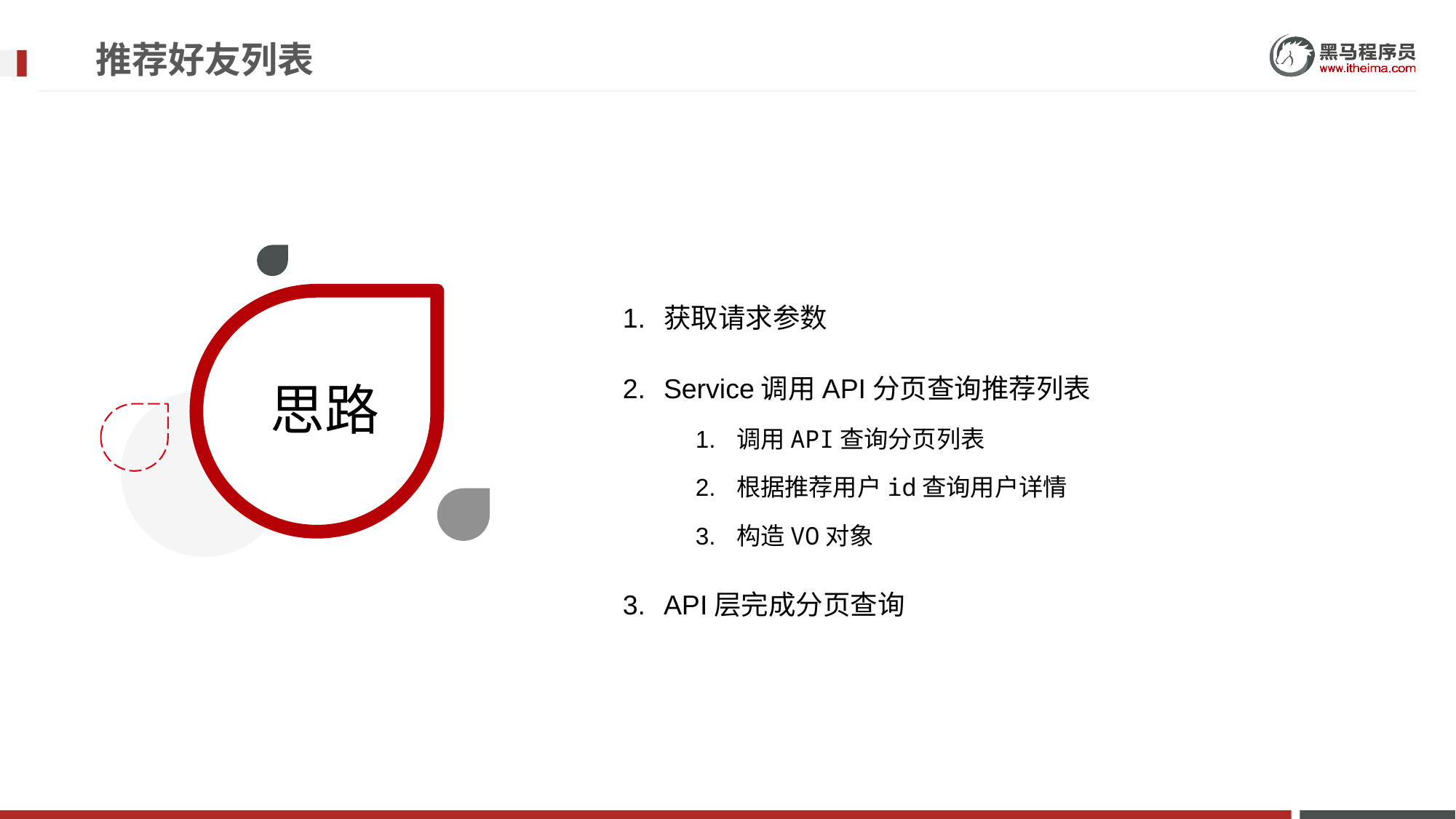

# 推荐好友列表
获取请求参数
Service调用API分页查询推荐列表
调用API查询分页列表
根据推荐用户id查询用户详情
构造VO对象
API层完成分页查询